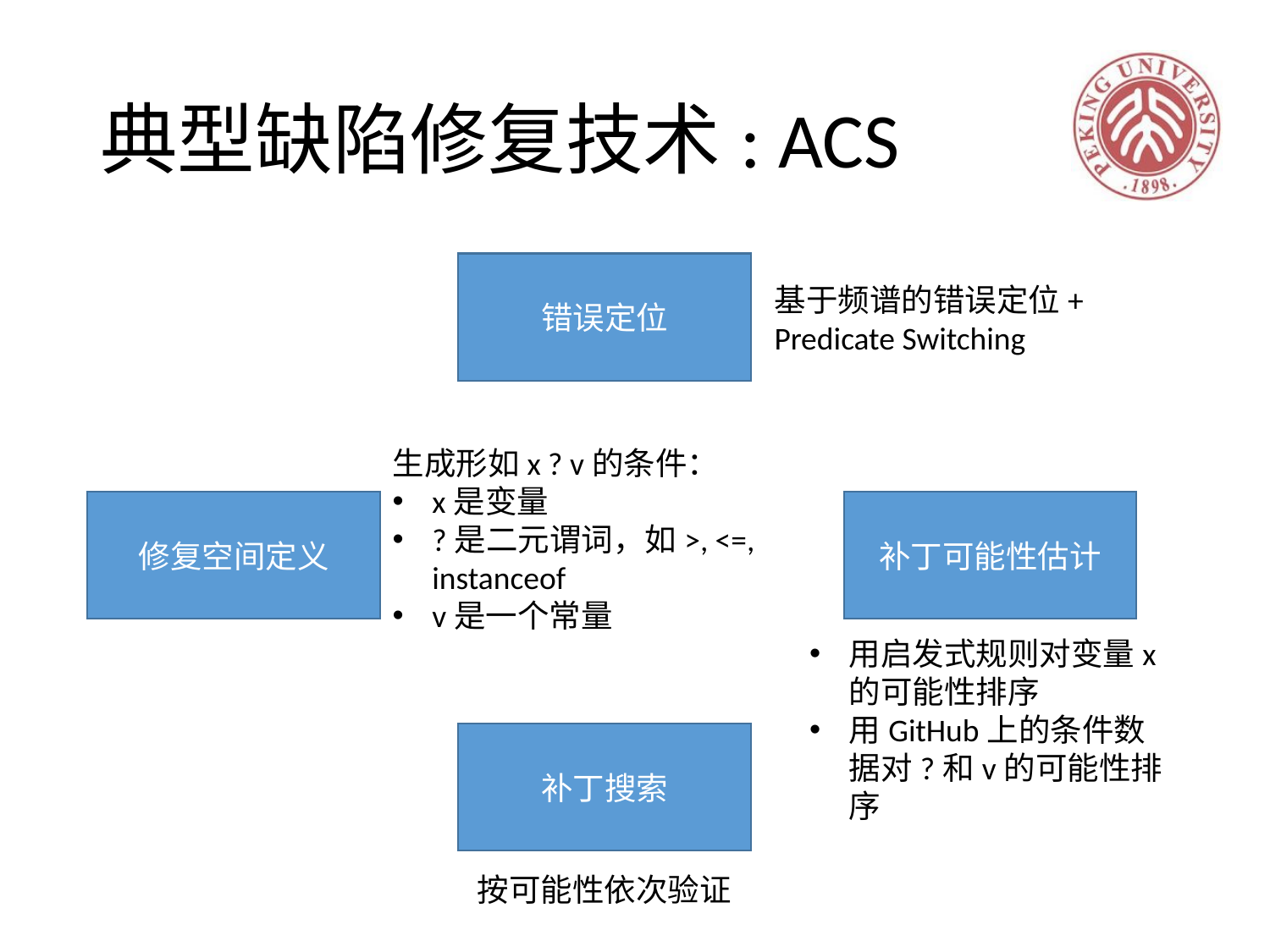

# 典型缺陷修复技术: ACS
错误定位
基于频谱的错误定位+
Predicate Switching
生成形如x ? v的条件：
x是变量
?是二元谓词，如>, <=, instanceof
v是一个常量
修复空间定义
补丁可能性估计
用启发式规则对变量x的可能性排序
用GitHub上的条件数据对?和v的可能性排序
补丁搜索
按可能性依次验证